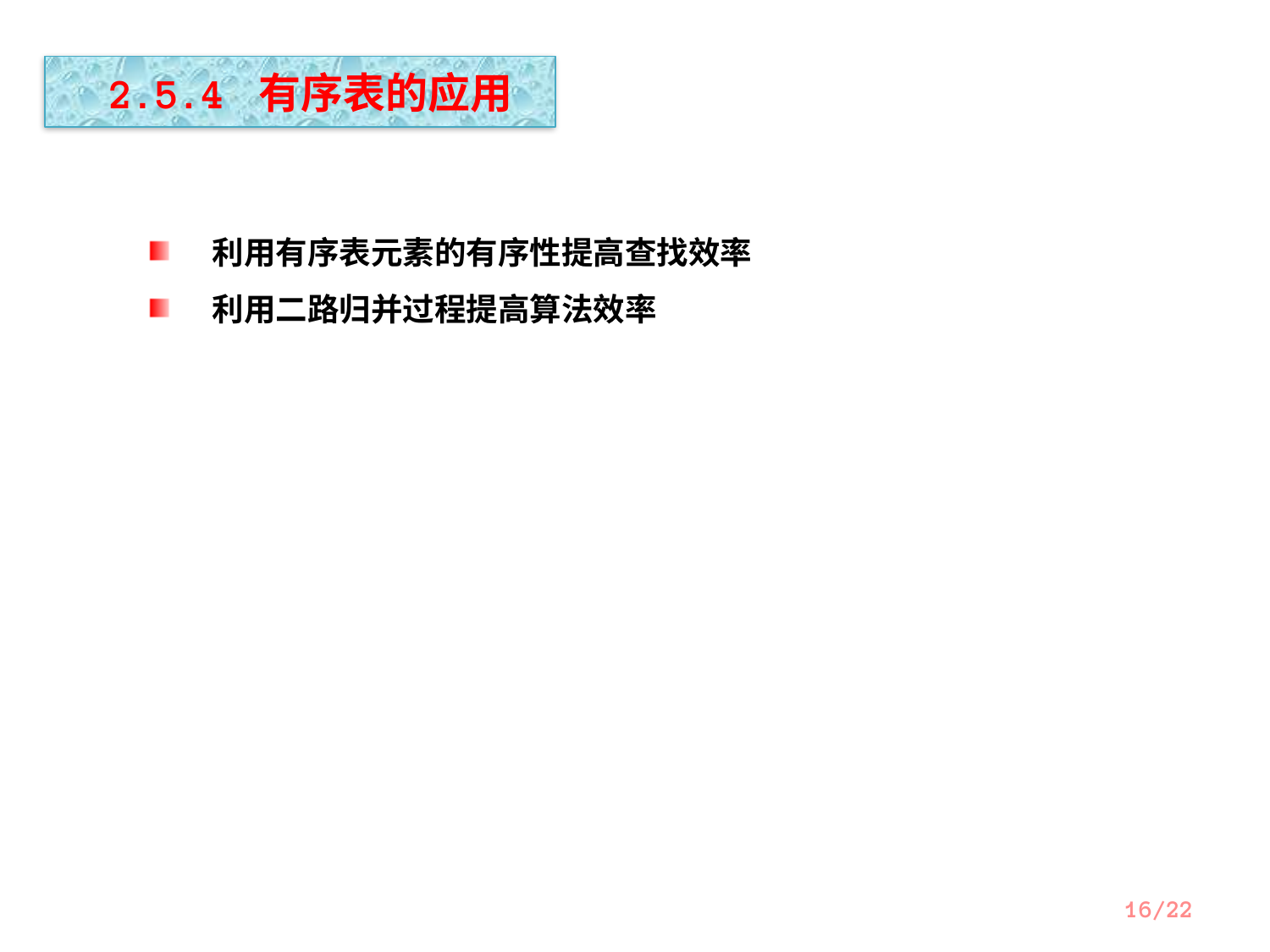

2.5.4 有序表的应用
利用有序表元素的有序性提高查找效率
利用二路归并过程提高算法效率
16/22